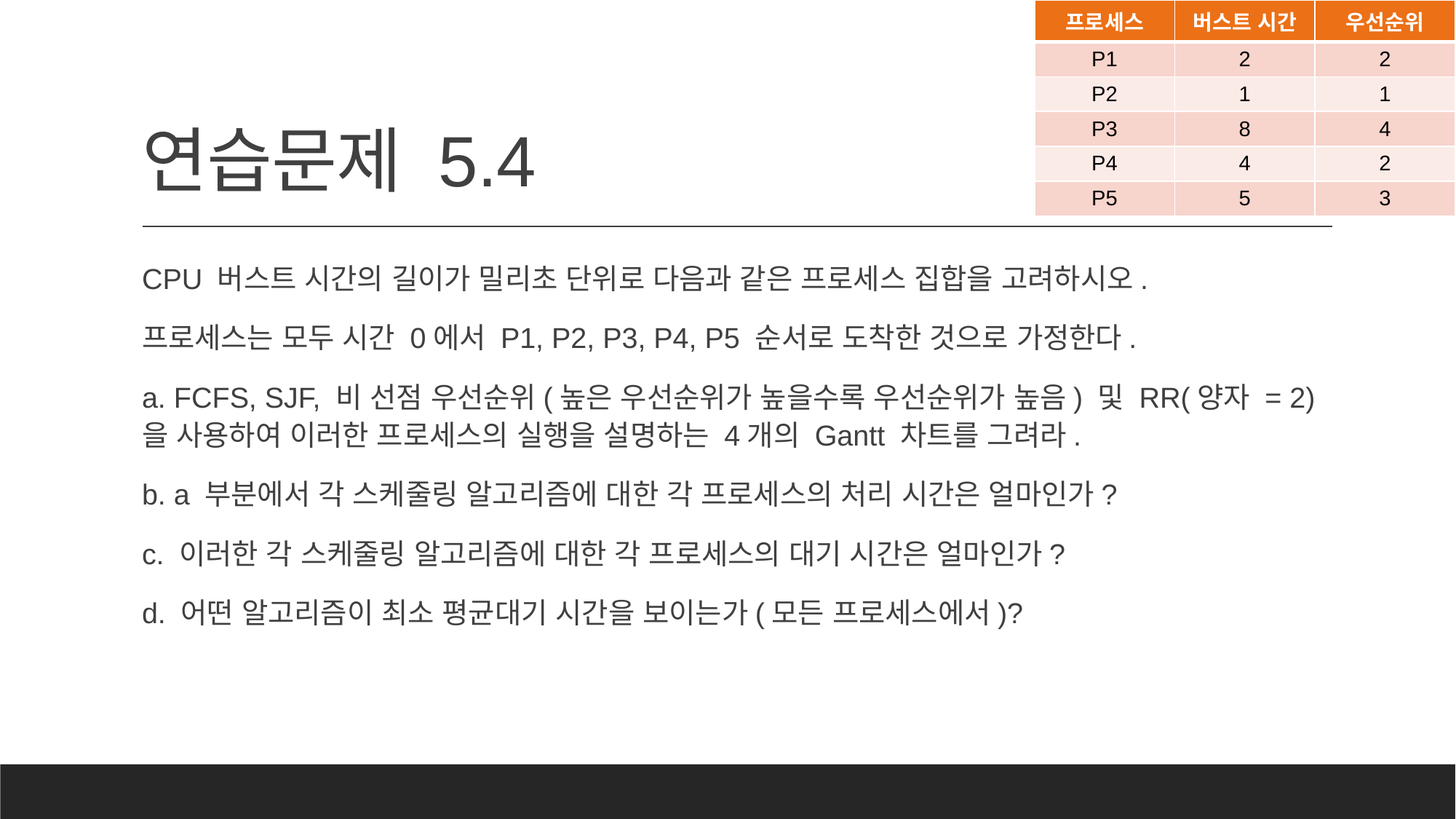

| 프로세스 | 버스트 시간 | 우선순위 |
| --- | --- | --- |
| P1 | 2 | 2 |
| P2 | 1 | 1 |
| P3 | 8 | 4 |
| P4 | 4 | 2 |
| P5 | 5 | 3 |
# 연습문제 5.4
CPU 버스트 시간의 길이가 밀리초 단위로 다음과 같은 프로세스 집합을 고려하시오.
프로세스는 모두 시간 0에서 P1, P2, P3, P4, P5 순서로 도착한 것으로 가정한다.
a. FCFS, SJF, 비 선점 우선순위(높은 우선순위가 높을수록 우선순위가 높음) 및 RR(양자 = 2)을 사용하여 이러한 프로세스의 실행을 설명하는 4개의 Gantt 차트를 그려라.
b. a 부분에서 각 스케줄링 알고리즘에 대한 각 프로세스의 처리 시간은 얼마인가?
c. 이러한 각 스케줄링 알고리즘에 대한 각 프로세스의 대기 시간은 얼마인가?
d. 어떤 알고리즘이 최소 평균대기 시간을 보이는가(모든 프로세스에서)?